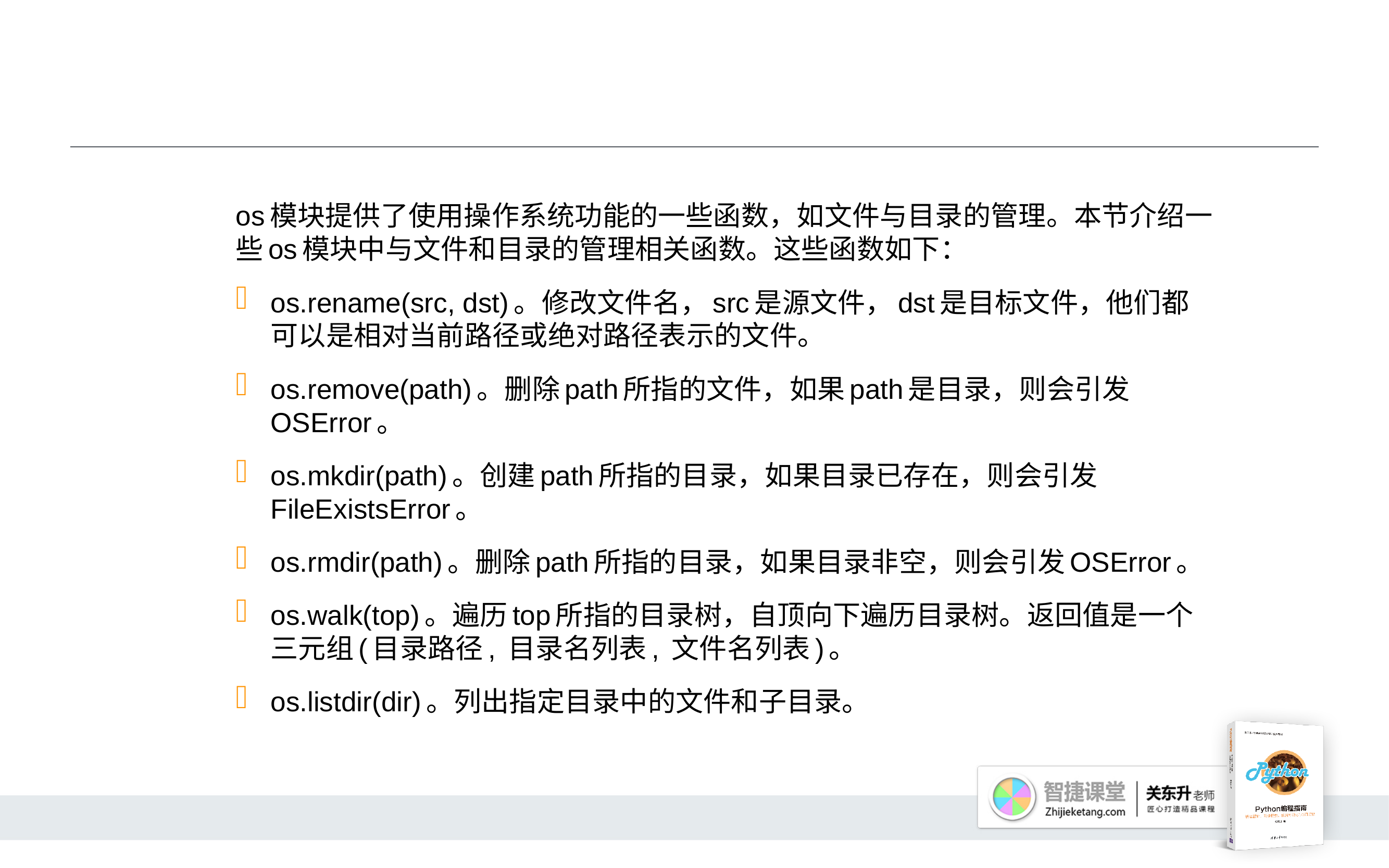

#
os模块提供了使用操作系统功能的一些函数，如文件与目录的管理。本节介绍一些os模块中与文件和目录的管理相关函数。这些函数如下：
	os.rename(src, dst)。修改文件名，src是源文件，dst是目标文件，他们都可以是相对当前路径或绝对路径表示的文件。
	os.remove(path)。删除path所指的文件，如果path是目录，则会引发OSError。
	os.mkdir(path)。创建path所指的目录，如果目录已存在，则会引发FileExistsError。
	os.rmdir(path)。删除path所指的目录，如果目录非空，则会引发OSError。
	os.walk(top)。遍历top所指的目录树，自顶向下遍历目录树。返回值是一个三元组(目录路径, 目录名列表, 文件名列表)。
	os.listdir(dir)。列出指定目录中的文件和子目录。